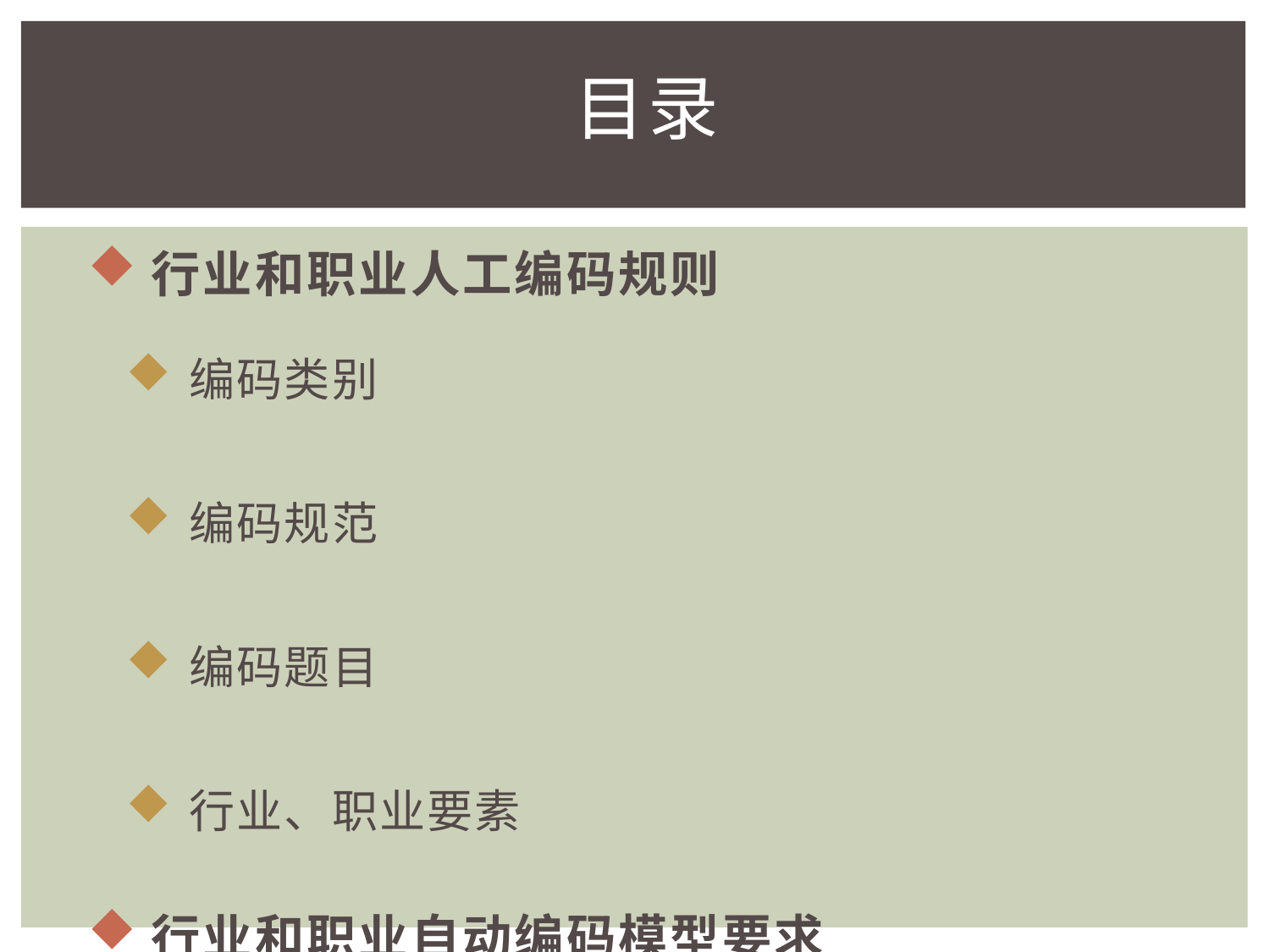

# 目录
行业和职业人工编码规则

编码类别

编码规范

编码题目

行业、职业要素

行业和职业自动编码模型要求